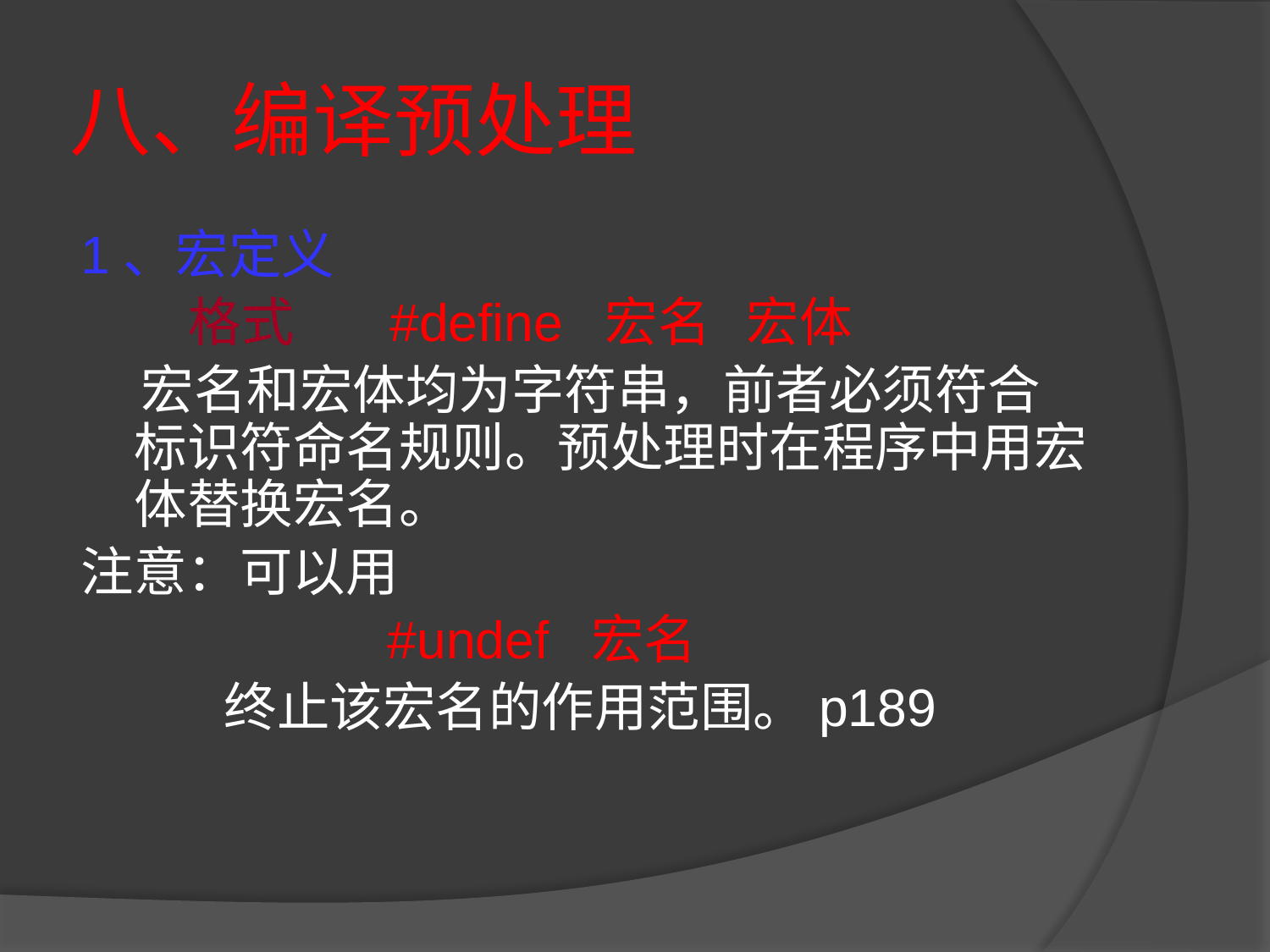

# 八、编译预处理
1、宏定义
        格式       #define  宏名   宏体
    宏名和宏体均为字符串，前者必须符合标识符命名规则。预处理时在程序中用宏体替换宏名。
注意：可以用
                     #undef  宏名
           终止该宏名的作用范围。p189